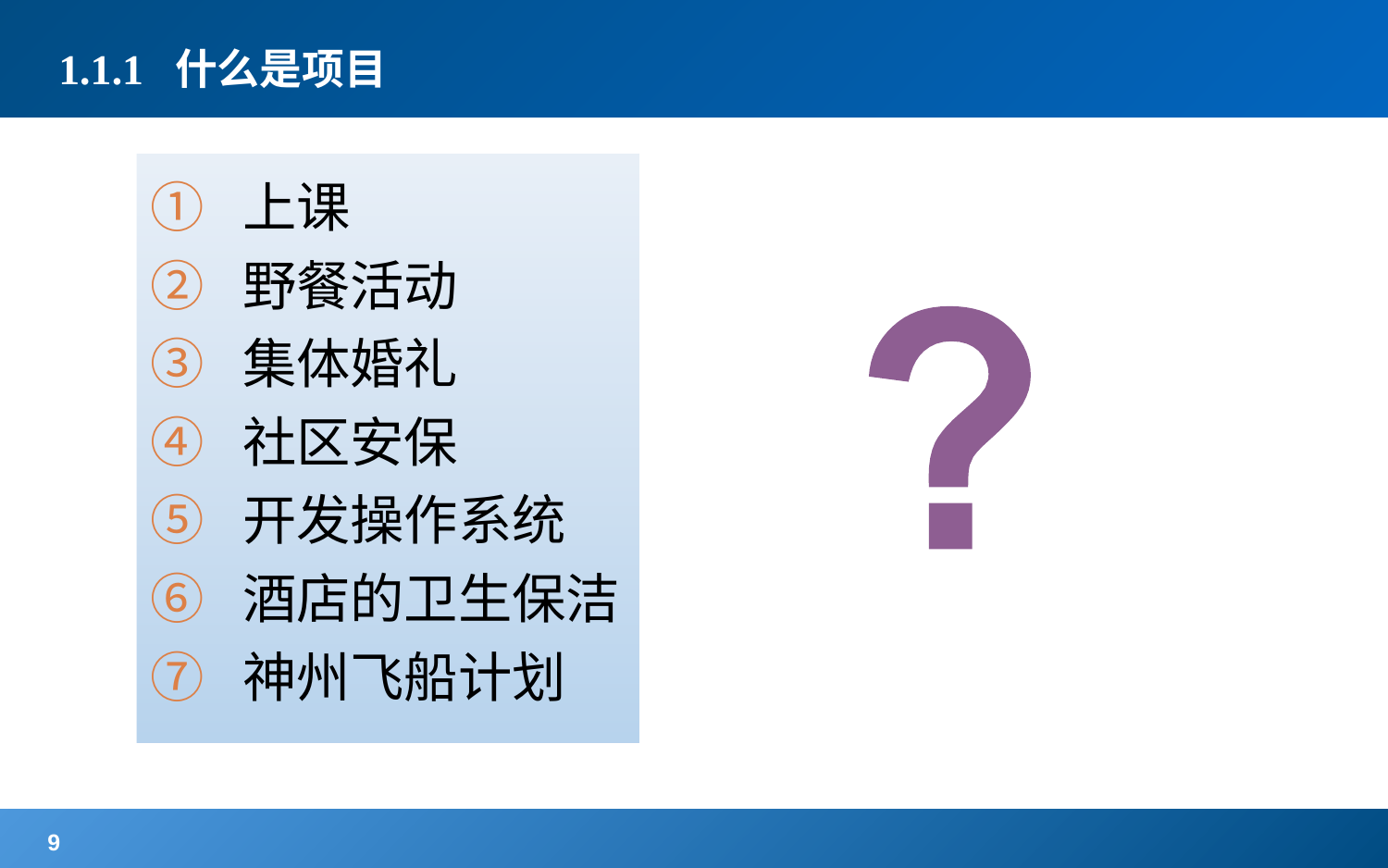

# 1.1.1  什么是项目

①	上课
②	野餐活动
③	集体婚礼
④	社区安保
⑤	开发操作系统
⑥	酒店的卫生保洁
⑦	神州飞船计划